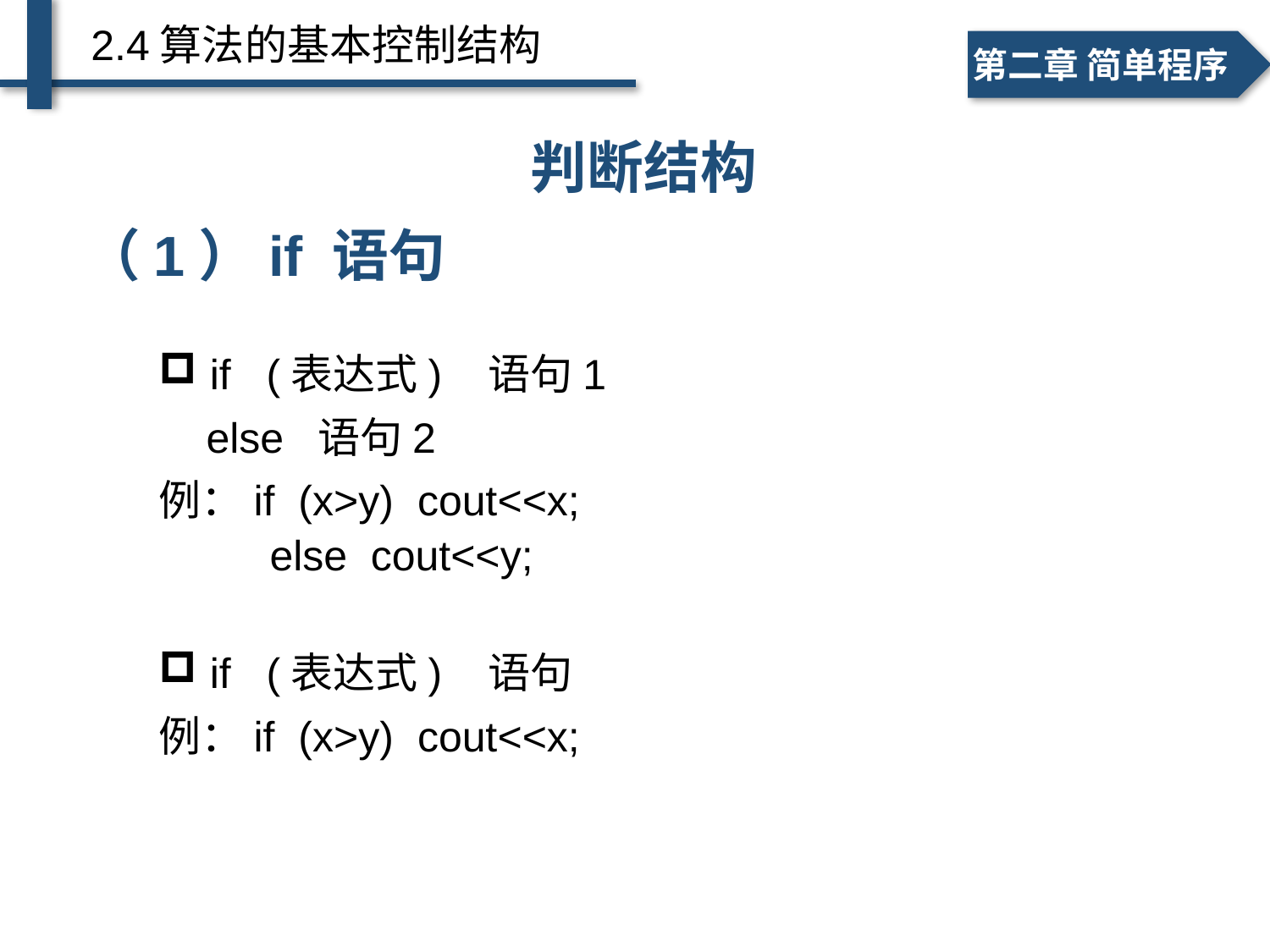

2.4算法的基本控制结构
一、个人简介
二、学术成绩

第二章 简单程序
算法的基本控制结构

判断结构
（1）if 语句
 if   (表达式)   语句1
    else  语句2
例：if  (x>y)  cout<<x;
    else  cout<<y;

 if   (表达式)   语句
例：if  (x>y)  cout<<x;
47